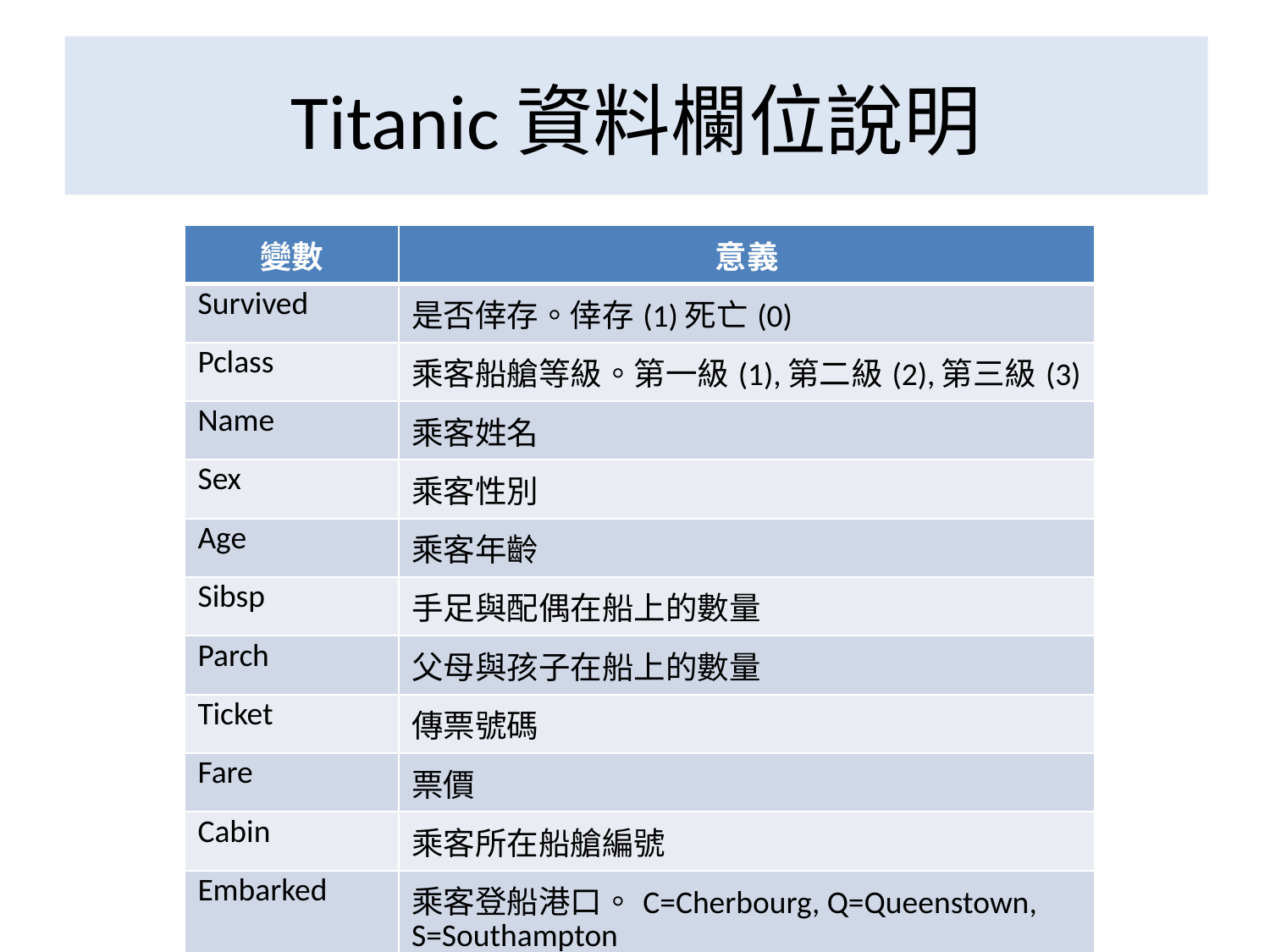

Titanic資料欄位說明
| 變數 | 意義 |
| --- | --- |
| Survived | 是否倖存。倖存(1)死亡(0) |
| Pclass | 乘客船艙等級。第一級(1),第二級(2),第三級(3) |
| Name | 乘客姓名 |
| Sex | 乘客性別 |
| Age | 乘客年齡 |
| Sibsp | 手足與配偶在船上的數量 |
| Parch | 父母與孩子在船上的數量 |
| Ticket | 傳票號碼 |
| Fare | 票價 |
| Cabin | 乘客所在船艙編號 |
| Embarked | 乘客登船港口。C=Cherbourg, Q=Queenstown, S=Southampton |